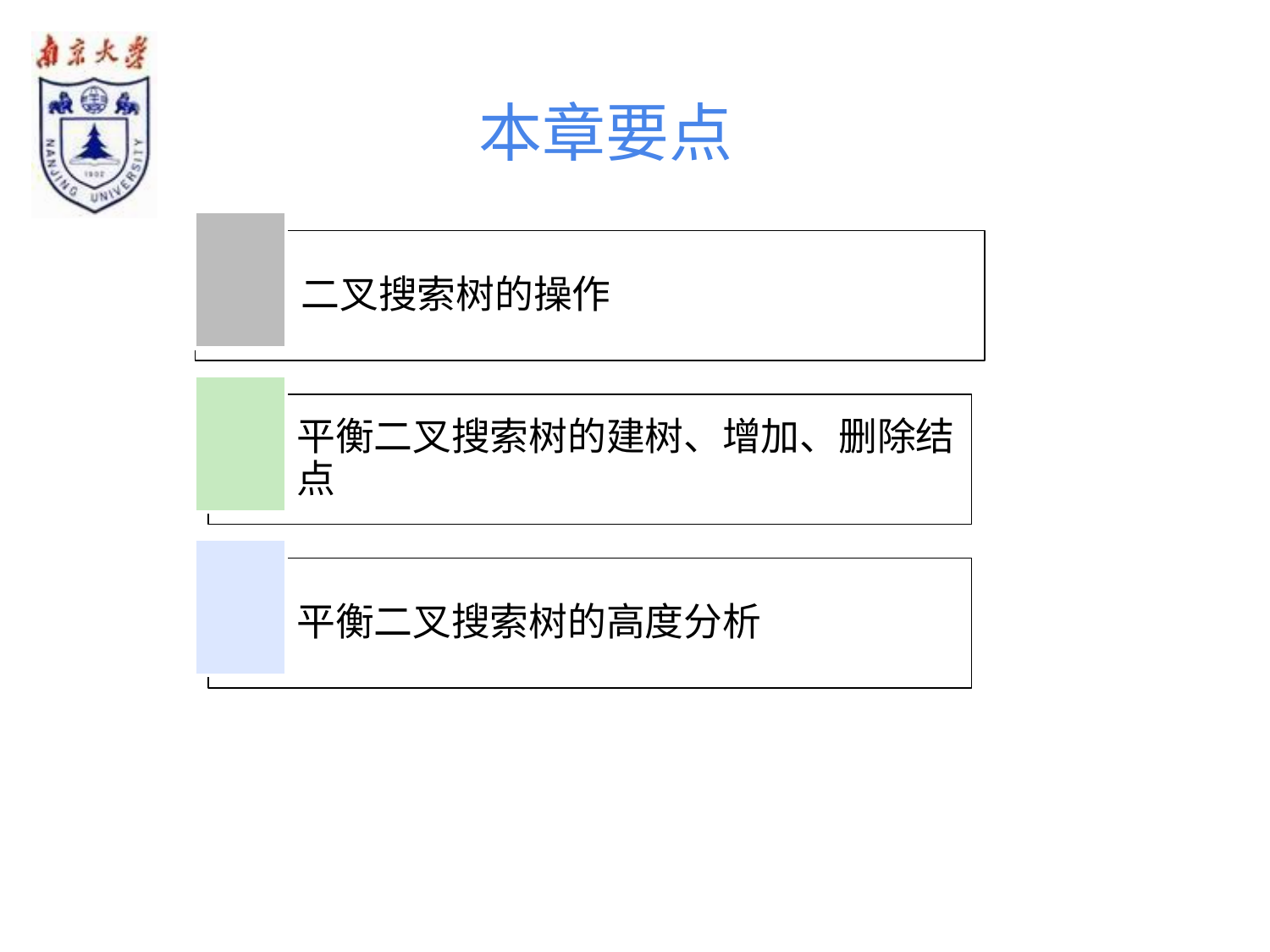

本章要点
 二叉搜索树的操作
平衡二叉搜索树的建树、增加、删除结点
平衡二叉搜索树的高度分析